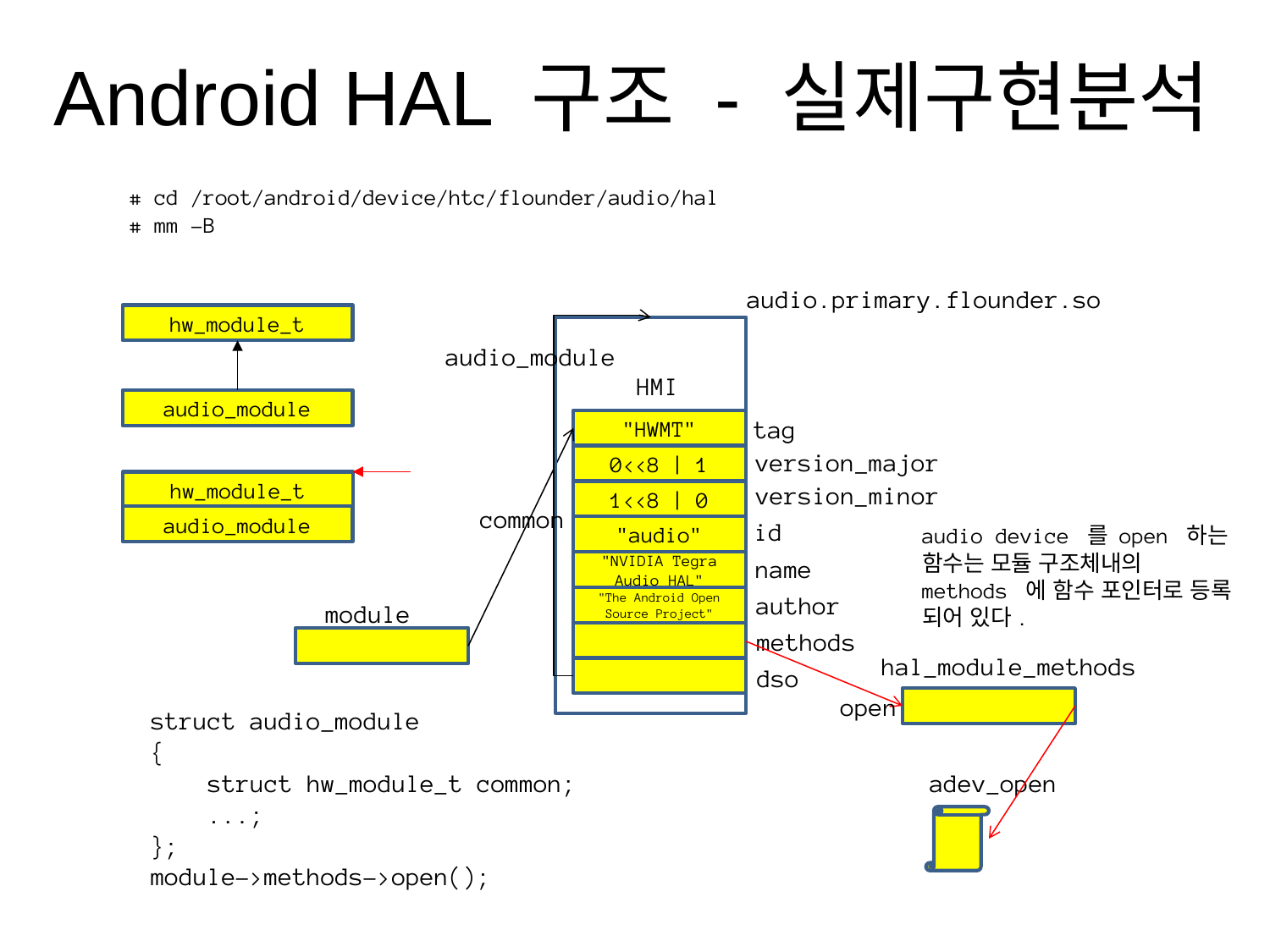

# Android HAL 구조 - 실제구현분석
# cd /root/android/device/htc/flounder/audio/hal
# mm -B
audio.primary.flounder.so
hw_module_t

audio_module
HMI
audio_module
tag
"HWMT"
version_major
0<<8 | 1
hw_module_t
version_minor
1<<8 | 0
common
audio_module
id
audio device 를 open 하는
함수는 모듈 구조체내의
methods 에 함수 포인터로 등록
되어 있다.
"audio"
name
"NVIDIA Tegra Audio HAL"
author
"The Android Open Source Project"
module
methods

hal_module_methods
dso

open

struct audio_module
{
    struct hw_module_t common;
    ...;
};
module->methods->open();
adev_open